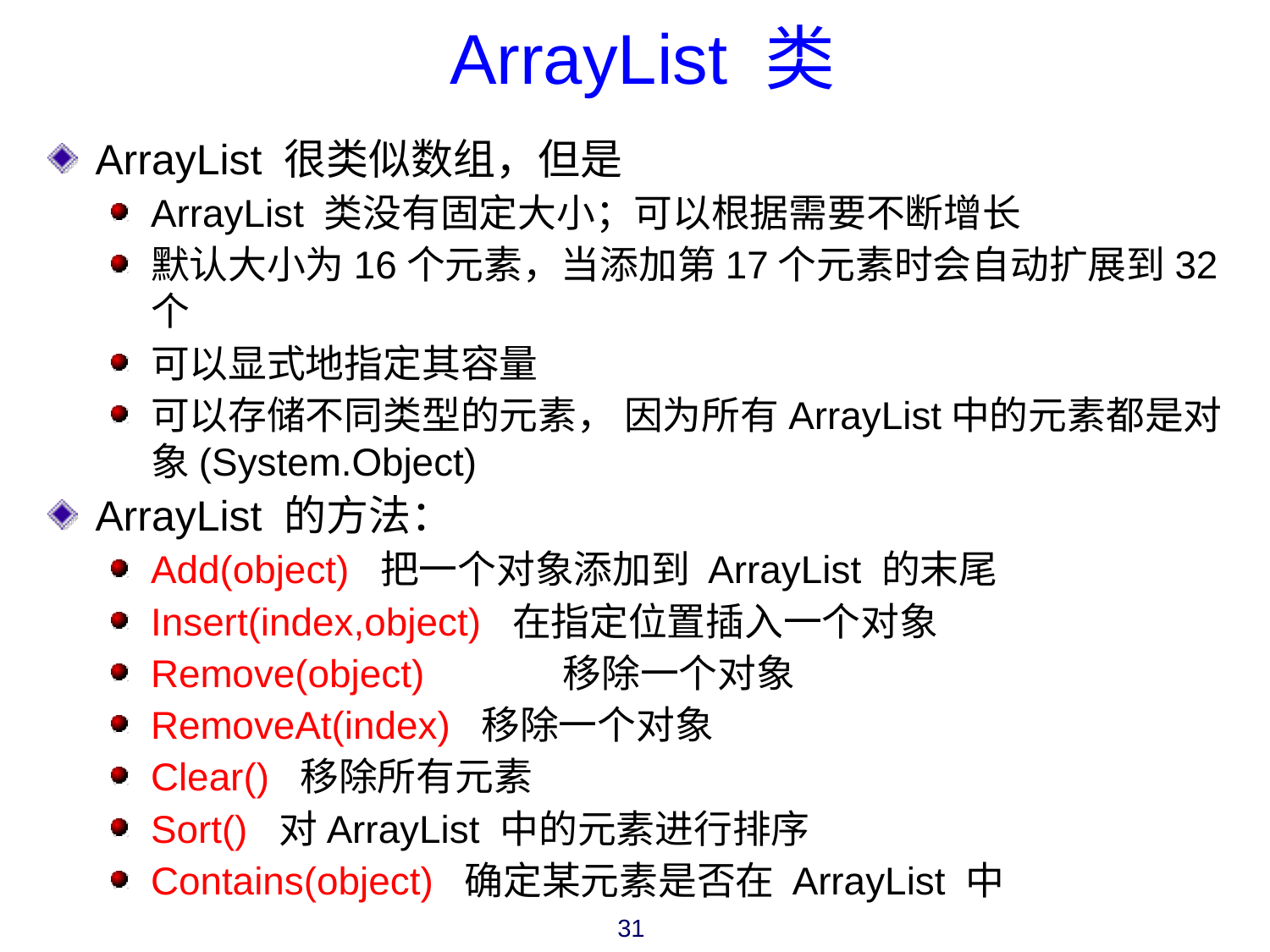

# ArrayList 类
ArrayList 很类似数组，但是
ArrayList 类没有固定大小；可以根据需要不断增长
默认大小为16个元素，当添加第17个元素时会自动扩展到32个
可以显式地指定其容量
可以存储不同类型的元素， 因为所有ArrayList中的元素都是对象(System.Object)
ArrayList 的方法：
Add(object)  把一个对象添加到 ArrayList 的末尾
Insert(index,object)  在指定位置插入一个对象
Remove(object)	  移除一个对象
RemoveAt(index)  移除一个对象
Clear()  移除所有元素
Sort()  对ArrayList 中的元素进行排序
Contains(object)  确定某元素是否在 ArrayList 中
31